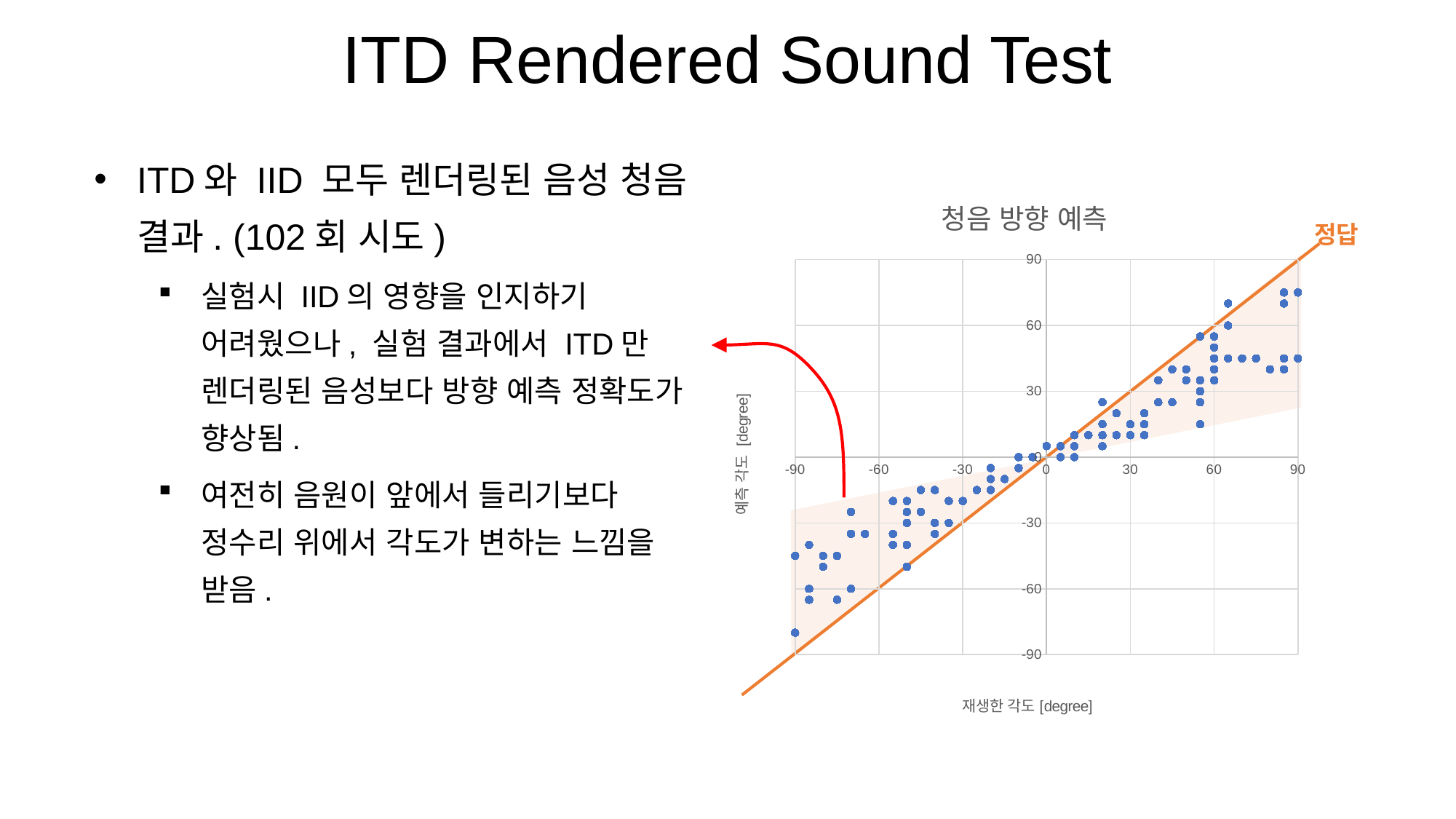

# ITD Rendered Sound Test
ITD와 IID 모두 렌더링된 음성 청음 결과. (102회 시도)
실험시 IID의 영향을 인지하기 어려웠으나, 실험 결과에서 ITD만 렌더링된 음성보다 방향 예측 정확도가 향상됨.
여전히 음원이 앞에서 들리기보다 정수리 위에서 각도가 변하는 느낌을 받음.

### Chart: 청음 방향 예측

| Category |  |
|---|---|
정답